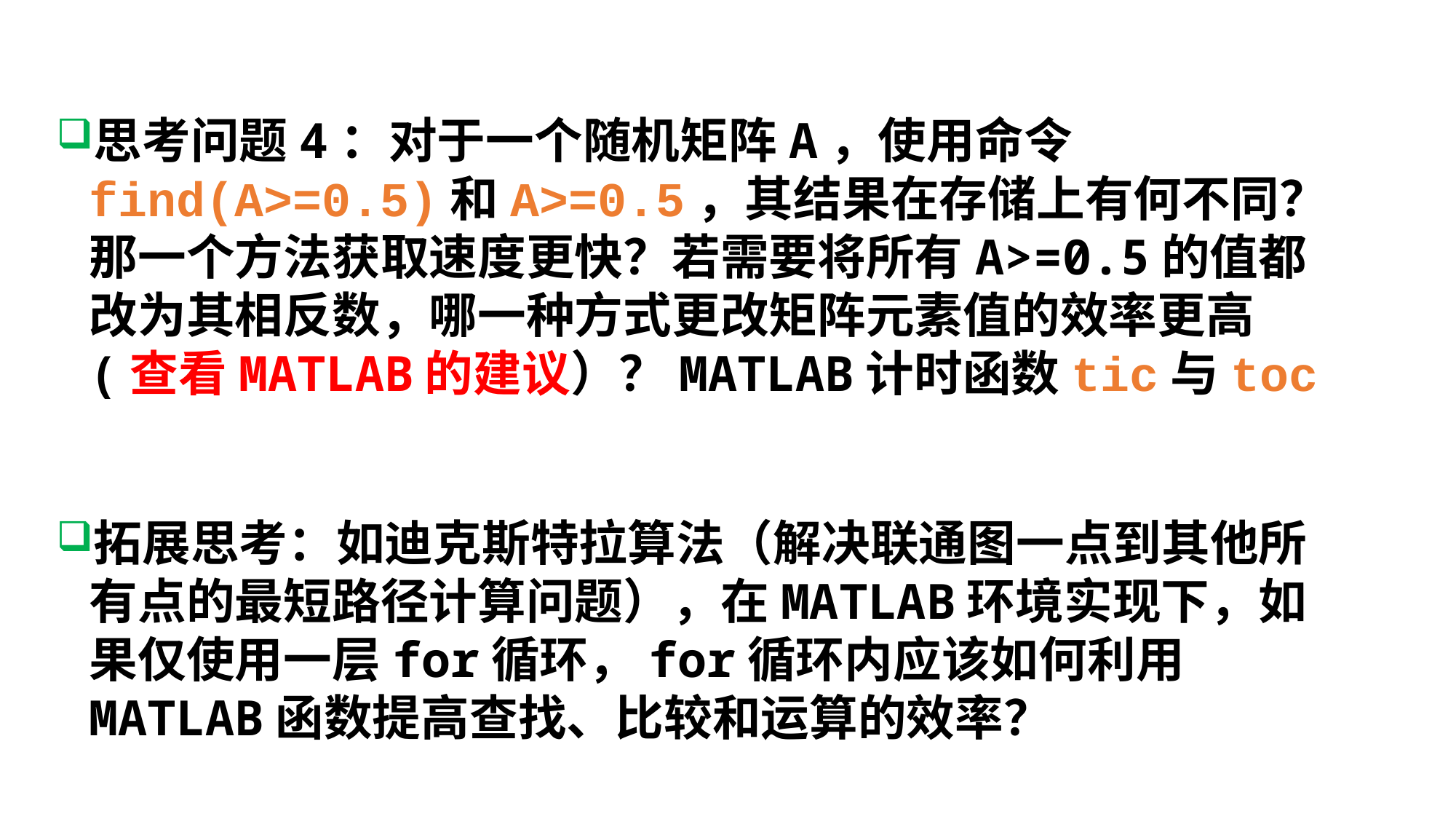

思考问题4：对于一个随机矩阵A，使用命令find(A>=0.5)和A>=0.5，其结果在存储上有何不同？那一个方法获取速度更快？若需要将所有A>=0.5的值都改为其相反数，哪一种方式更改矩阵元素值的效率更高(查看MATLAB的建议）？MATLAB计时函数tic与toc
拓展思考：如迪克斯特拉算法（解决联通图一点到其他所有点的最短路径计算问题），在MATLAB环境实现下，如果仅使用一层for循环，for循环内应该如何利用MATLAB函数提高查找、比较和运算的效率？